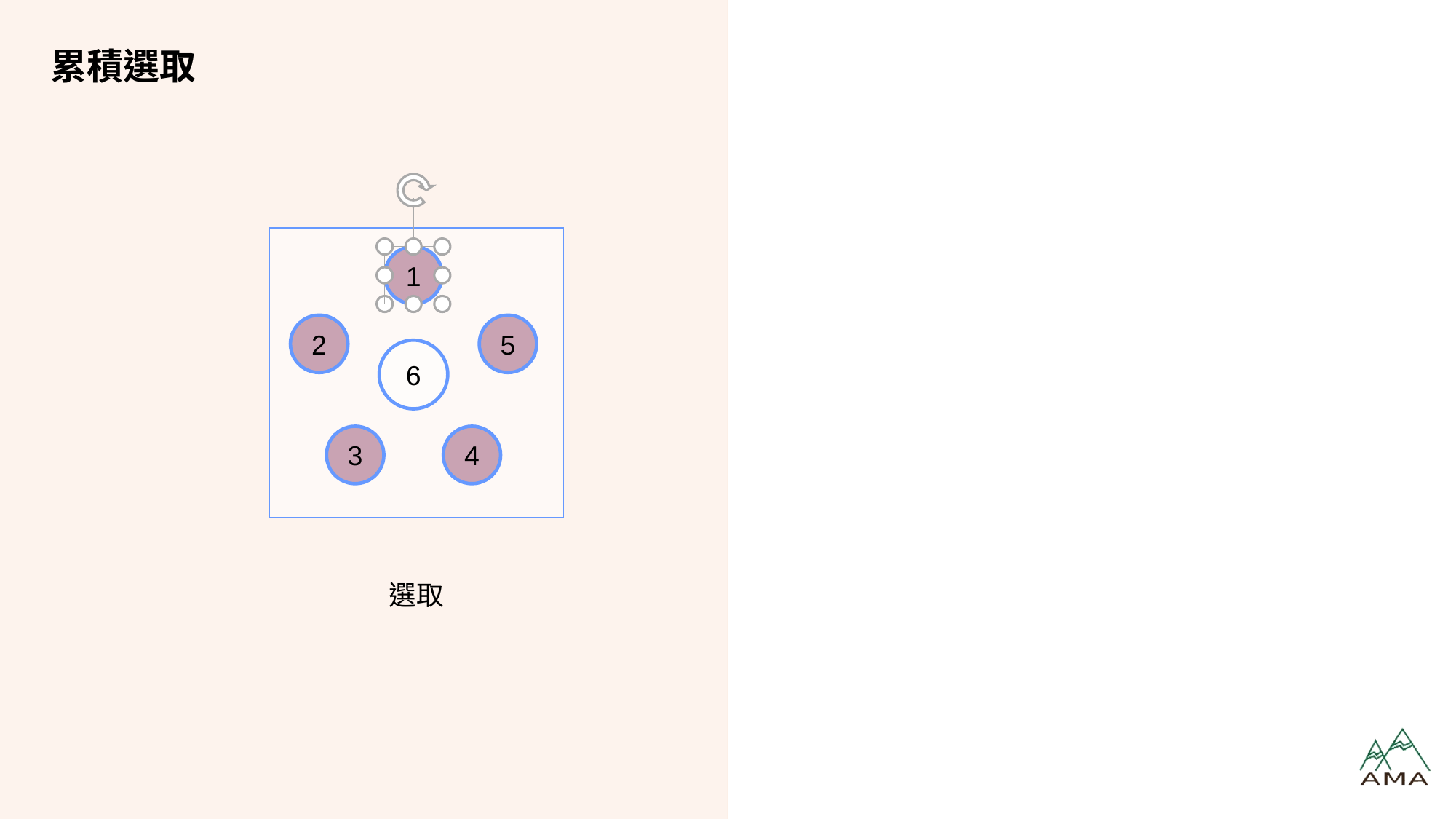

# 累積選取

6

1

2
5
3
4
選取